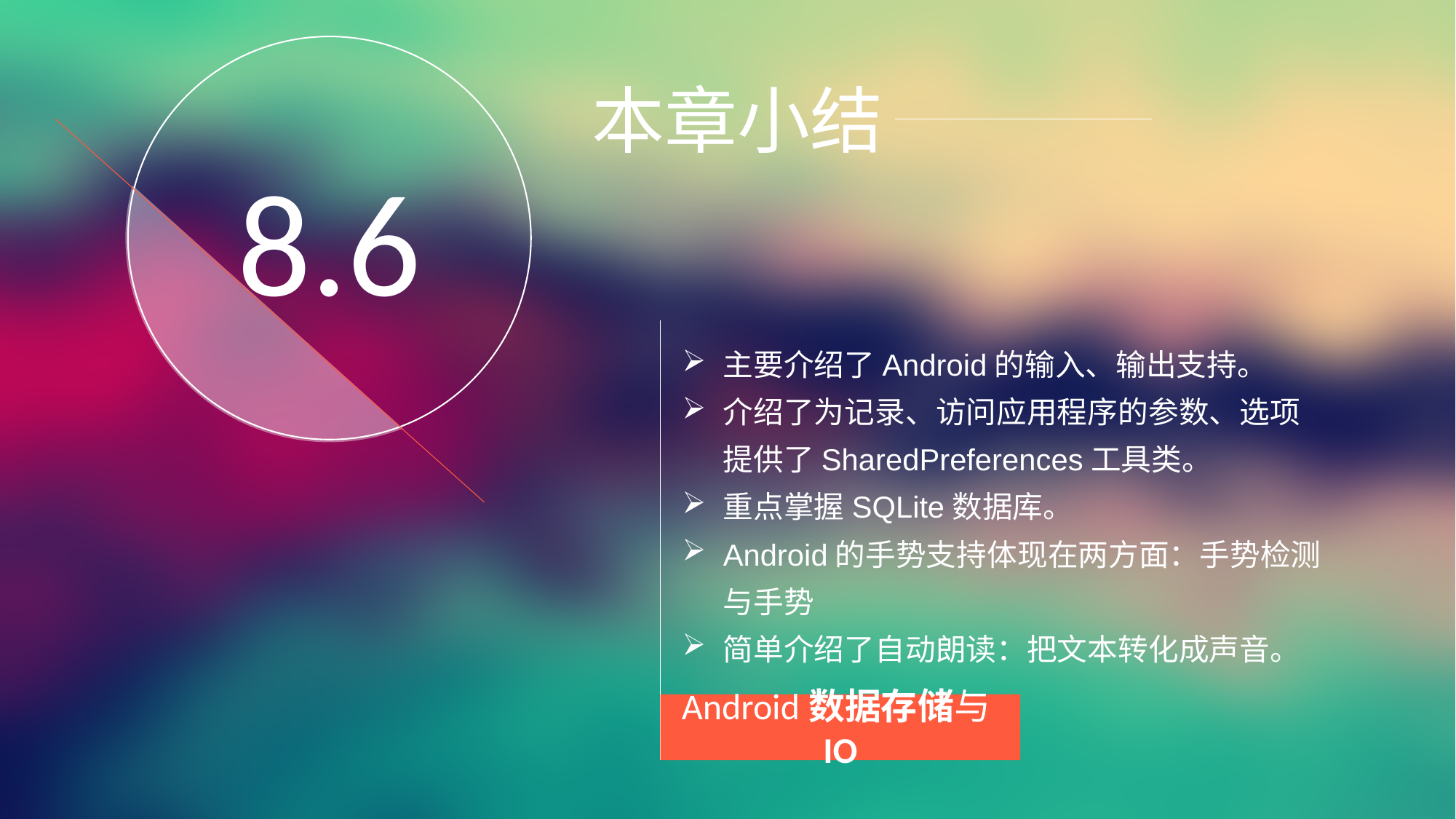

8.6
本章小结
主要介绍了Android的输入、输出支持。
介绍了为记录、访问应用程序的参数、选项提供了SharedPreferences工具类。
重点掌握SQLite数据库。
Android的手势支持体现在两方面：手势检测与手势
简单介绍了自动朗读：把文本转化成声音。
Android数据存储与IO